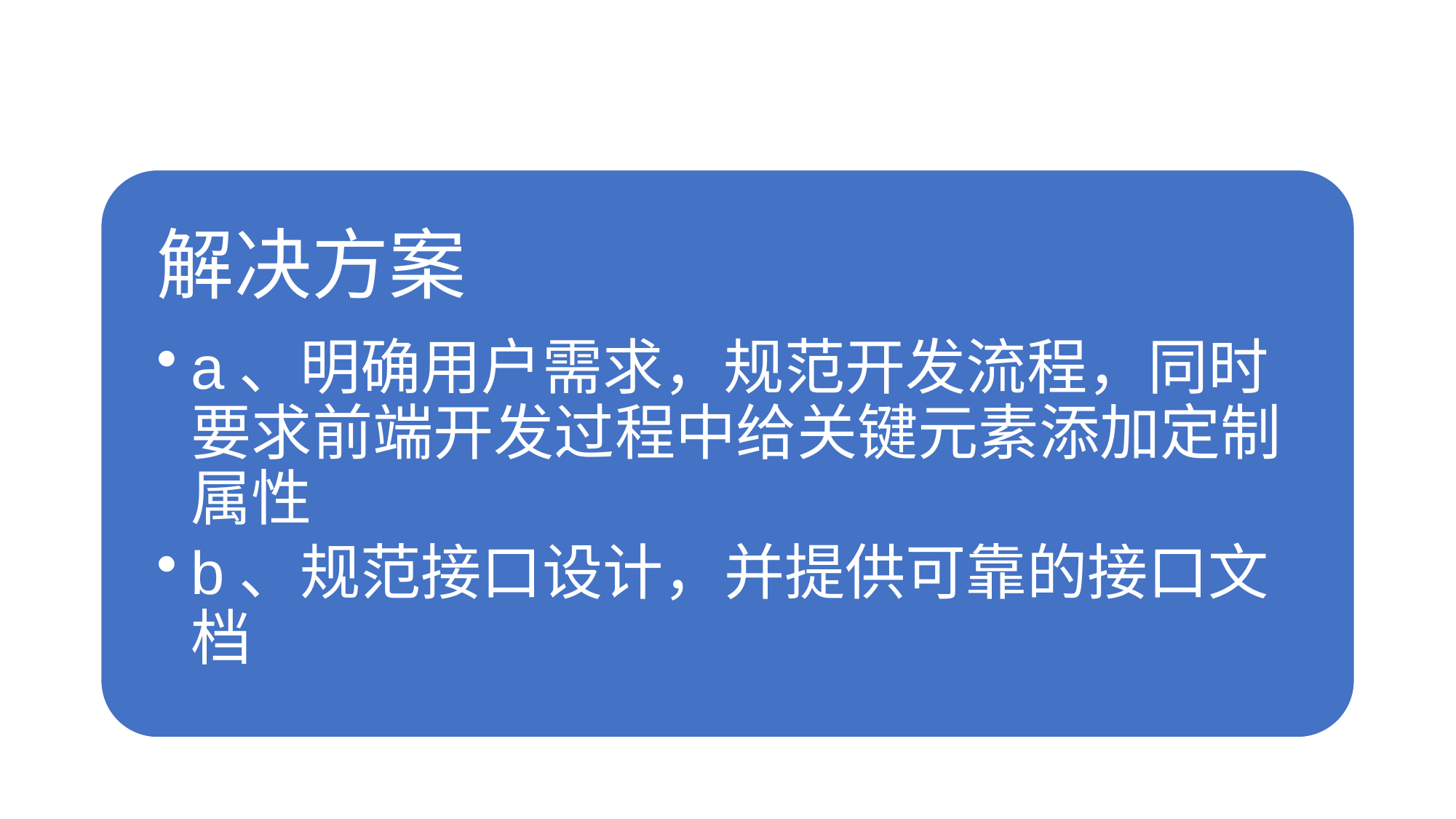

解决方案
a、明确用户需求，规范开发流程，同时要求前端开发过程中给关键元素添加定制属性
b、规范接口设计，并提供可靠的接口文档